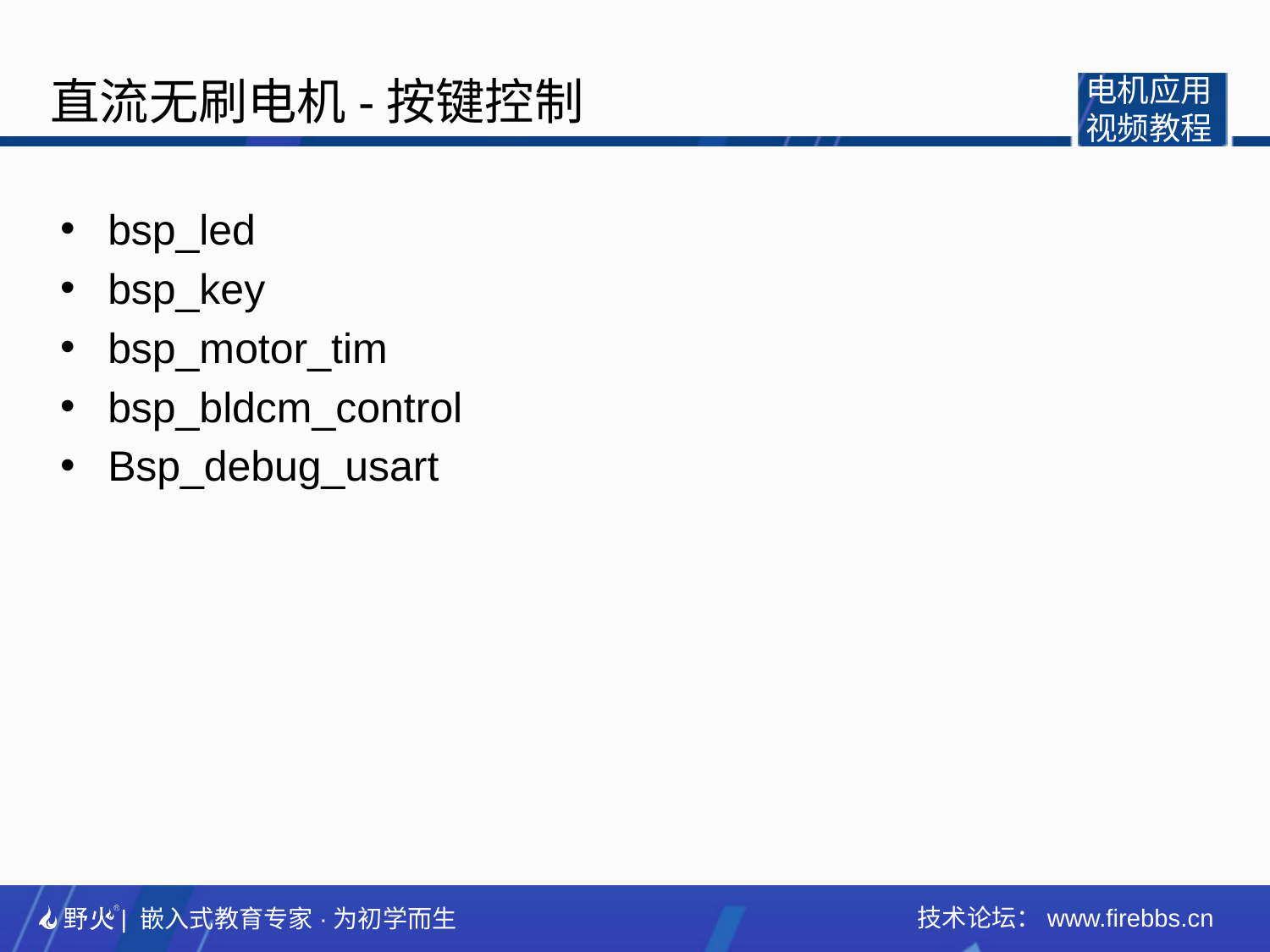

直流无刷电机-按键控制
电机应用
视频教程
bsp_led
bsp_key
bsp_motor_tim
bsp_bldcm_control
Bsp_debug_usart